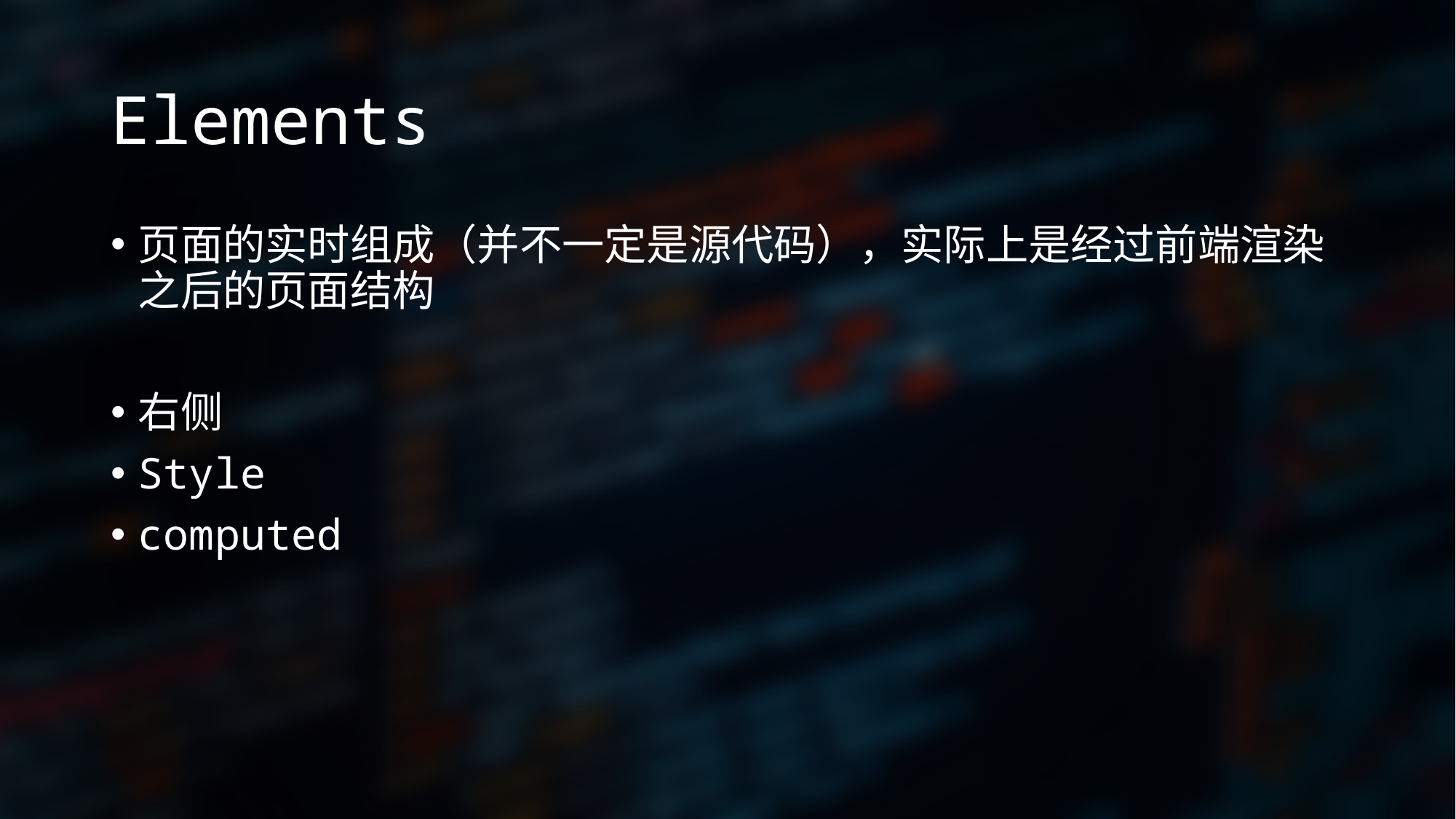

# Elements
页面的实时组成（并不一定是源代码），实际上是经过前端渲染之后的页面结构

右侧
Style
computed